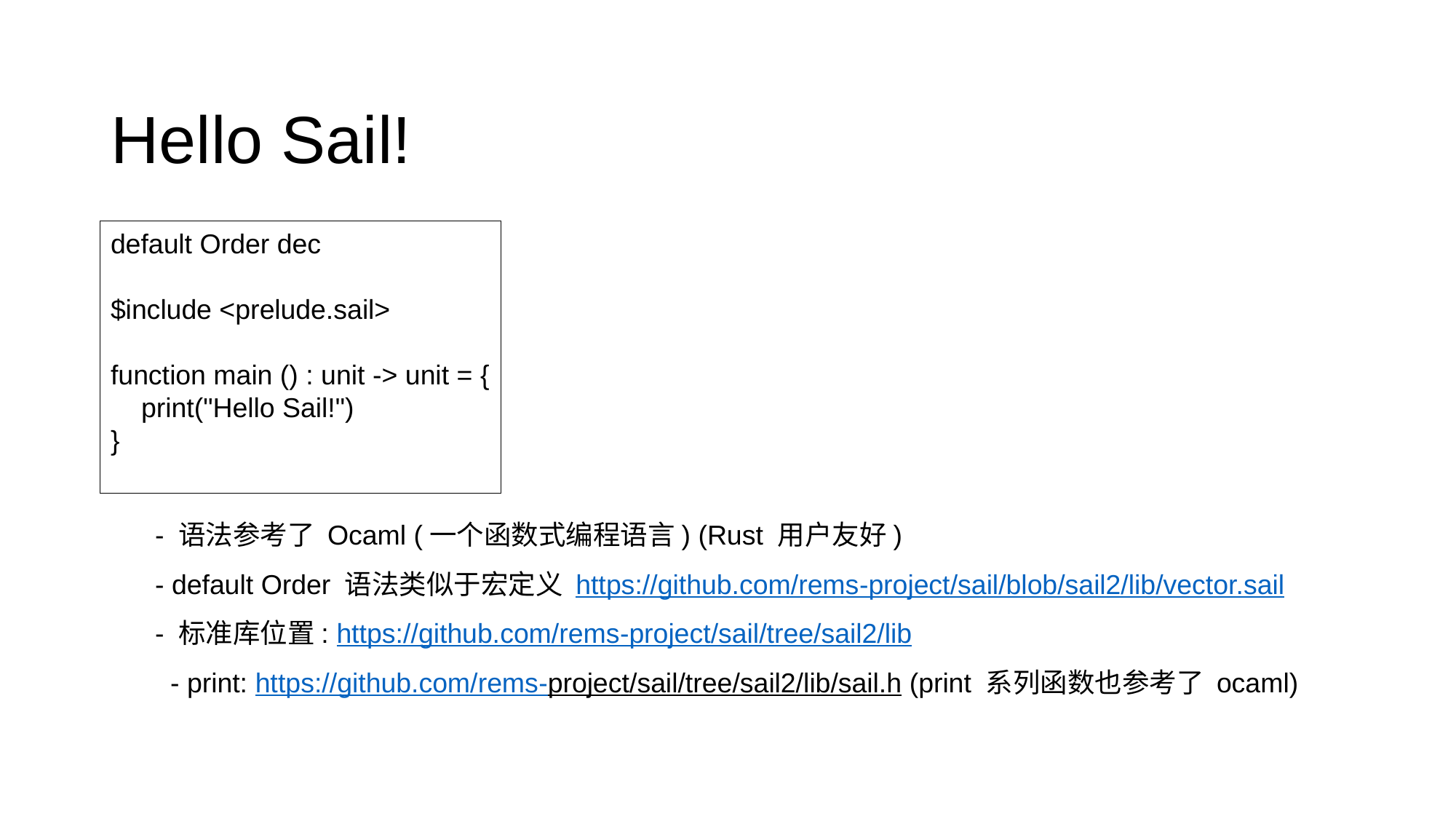

# Hello Sail!
default Order dec

$include <prelude.sail>

function main () : unit -> unit = {
    print("Hello Sail!")
}

- 语法参考了 Ocaml (一个函数式编程语言) (Rust 用户友好)
- default Order 语法类似于宏定义 https://github.com/rems-project/sail/blob/sail2/lib/vector.sail
- 标准库位置: https://github.com/rems-project/sail/tree/sail2/lib
  - print: https://github.com/rems-project/sail/tree/sail2/lib/sail.h (print 系列函数也参考了 ocaml)